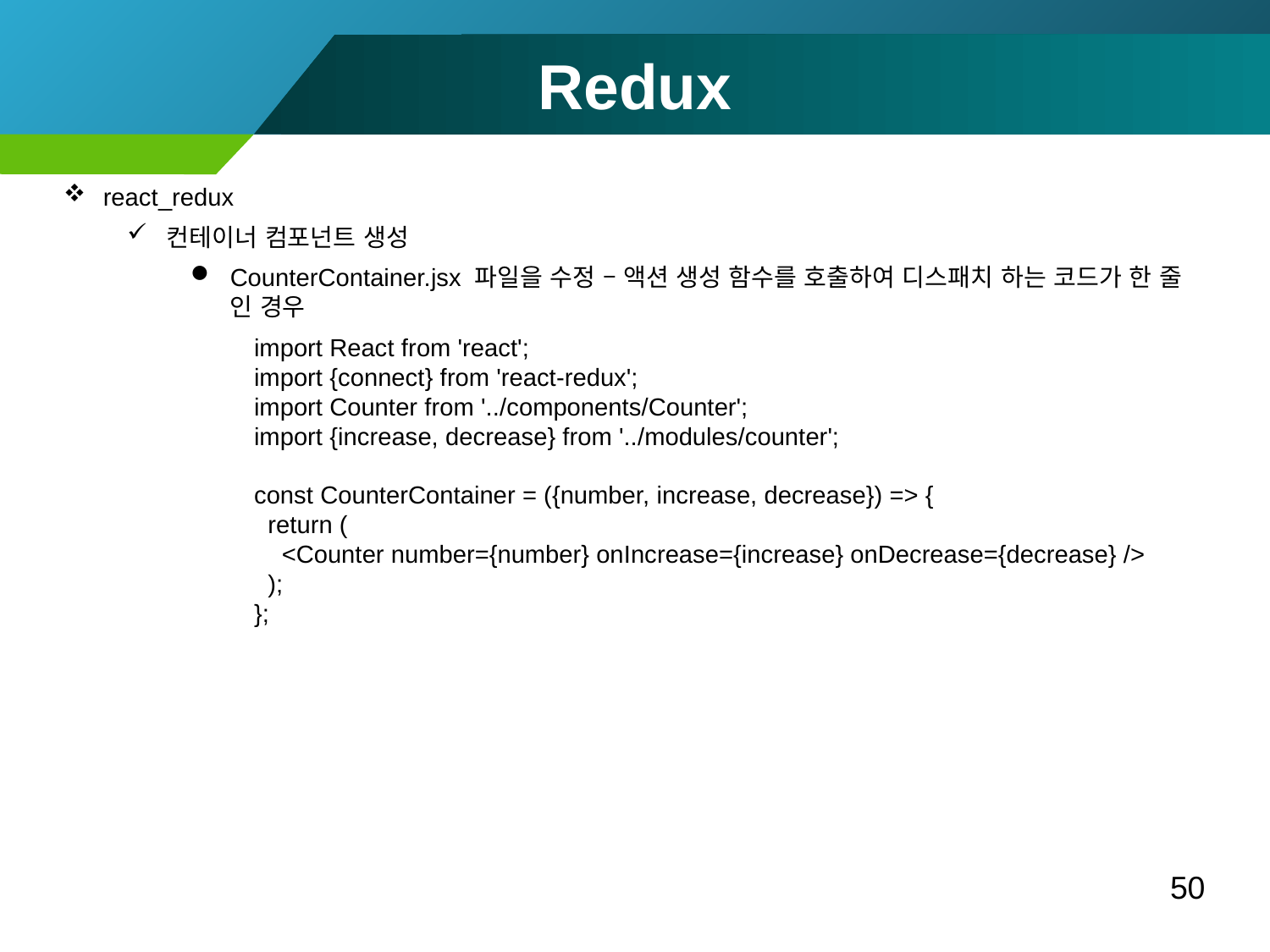

Redux
react_redux
컨테이너 컴포넌트 생성
CounterContainer.jsx 파일을 수정 – 액션 생성 함수를 호출하여 디스패치 하는 코드가 한 줄 인 경우
import React from 'react';
import {connect} from 'react-redux';
import Counter from '../components/Counter';
import {increase, decrease} from '../modules/counter';

const CounterContainer = ({number, increase, decrease}) => {
  return (
    <Counter number={number} onIncrease={increase} onDecrease={decrease} />
  );
};
50